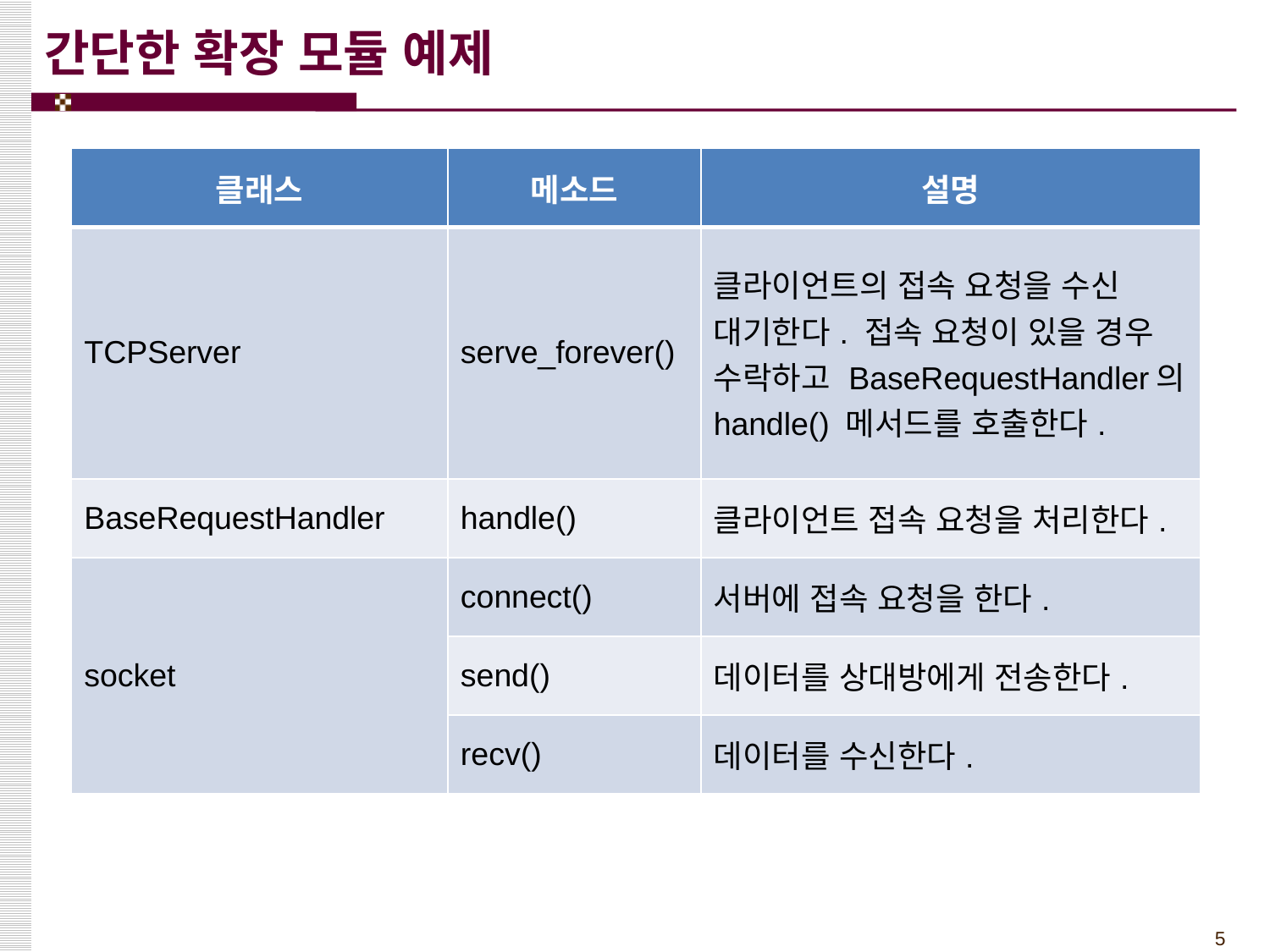

# 간단한 확장 모듈 예제
| 클래스 | 메소드 | 설명 |
| --- | --- | --- |
| TCPServer | serve\_forever() | 클라이언트의 접속 요청을 수신 대기한다. 접속 요청이 있을 경우 수락하고 BaseRequestHandler의 handle() 메서드를 호출한다. |
| BaseRequestHandler | handle() | 클라이언트 접속 요청을 처리한다. |
| socket | connect() | 서버에 접속 요청을 한다. |
|  | send() | 데이터를 상대방에게 전송한다. |
|  | recv() | 데이터를 수신한다. |